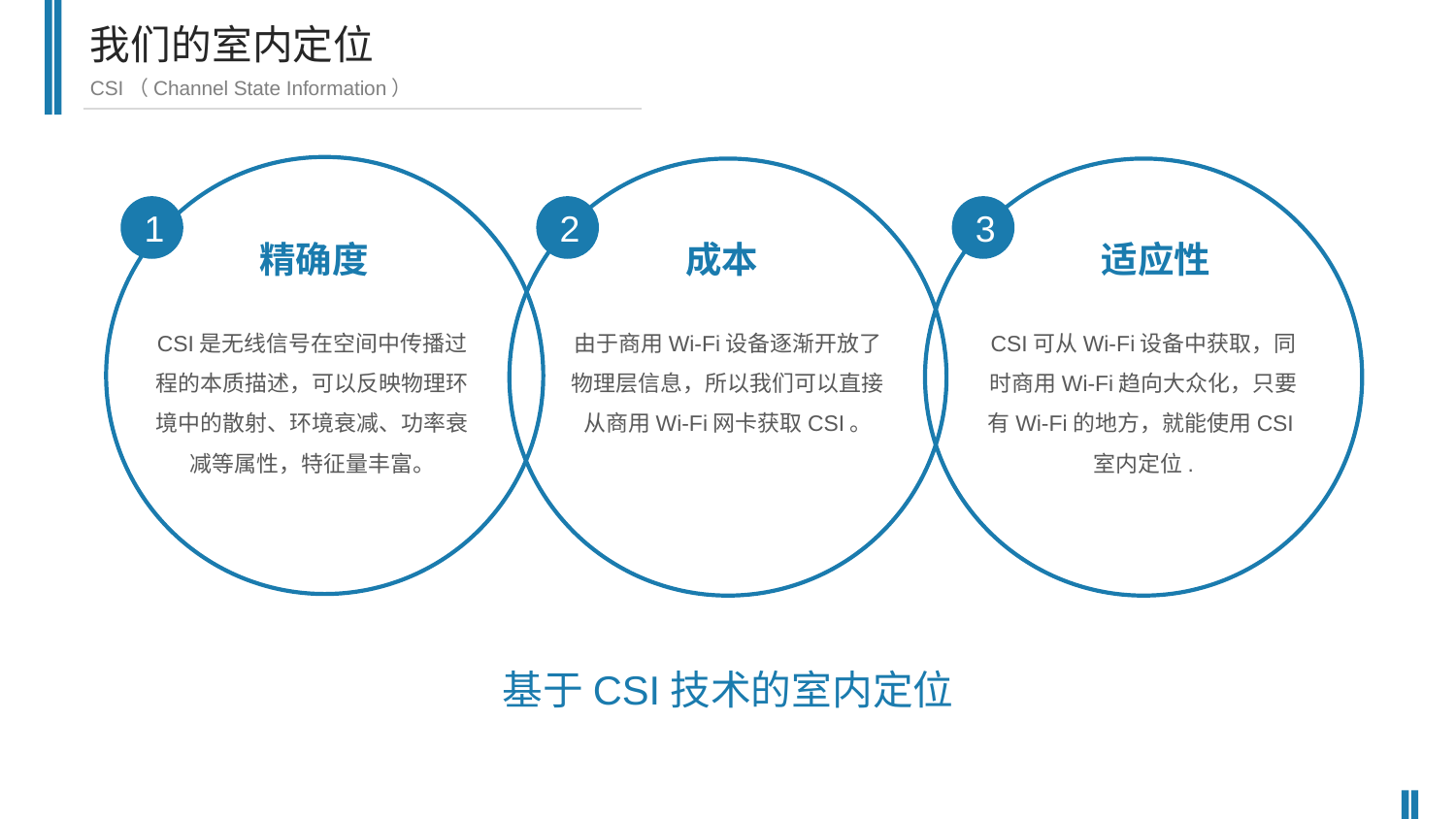

我们的室内定位
CSI（Channel State Information）

1
2
3
精确度
成本
适应性
CSI是无线信号在空间中传播过程的本质描述，可以反映物理环境中的散射、环境衰减、功率衰减等属性，特征量丰富。
由于商用Wi-Fi设备逐渐开放了物理层信息，所以我们可以直接从商用Wi-Fi网卡获取CSI。
CSI可从Wi-Fi设备中获取，同时商用Wi-Fi趋向大众化，只要有Wi-Fi的地方，就能使用CSI室内定位.
基于CSI技术的室内定位